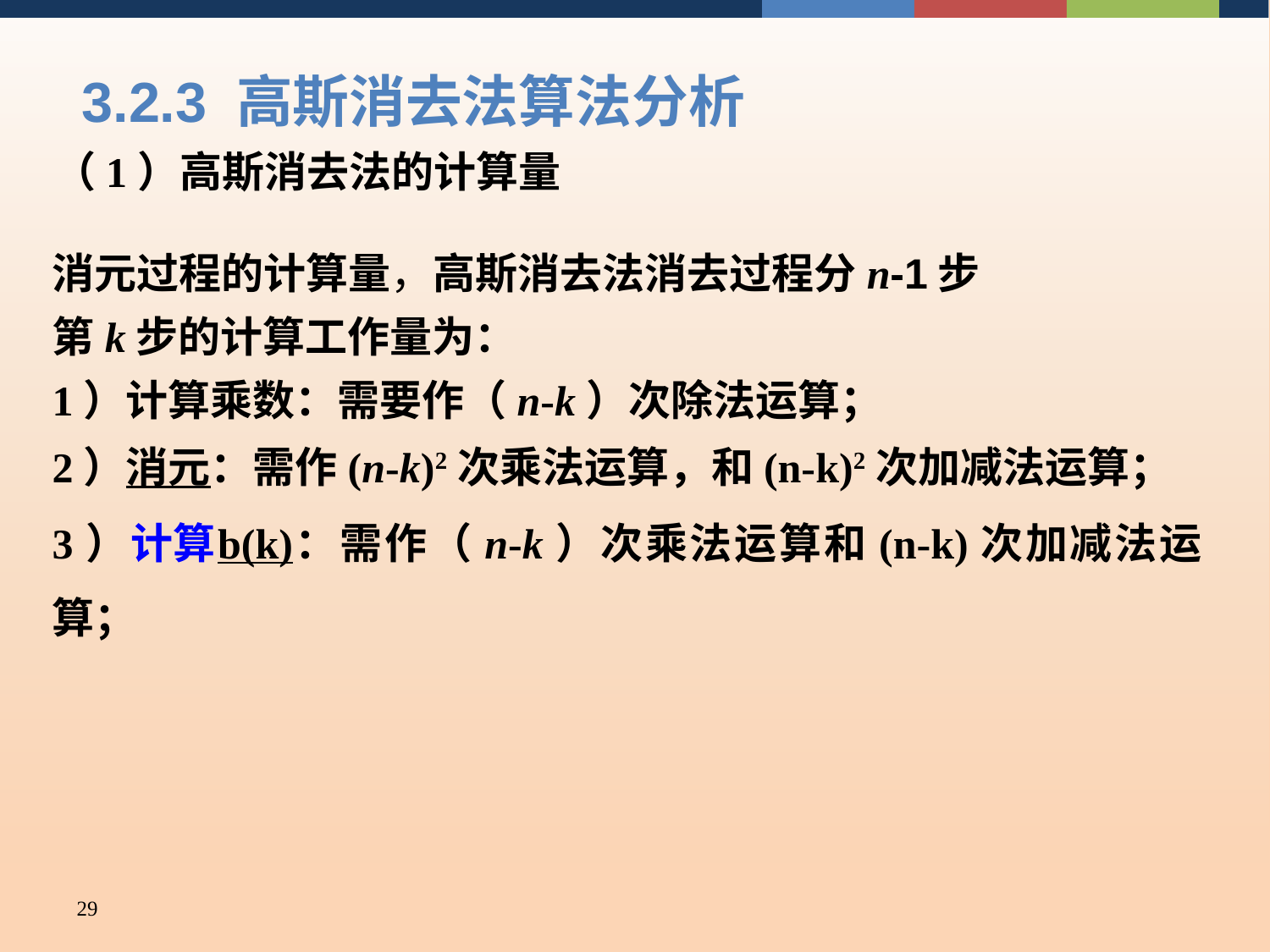

3.2.3 高斯消去法算法分析
（1）高斯消去法的计算量
消元过程的计算量，高斯消去法消去过程分n-1步
第k步的计算工作量为：
1）计算乘数：需要作（n-k）次除法运算；
2）消元：需作(n-k)2次乘法运算，和(n-k)2次加减法运算；
3）计算b(k)：需作（n-k）次乘法运算和(n-k)次加减法运算；
29